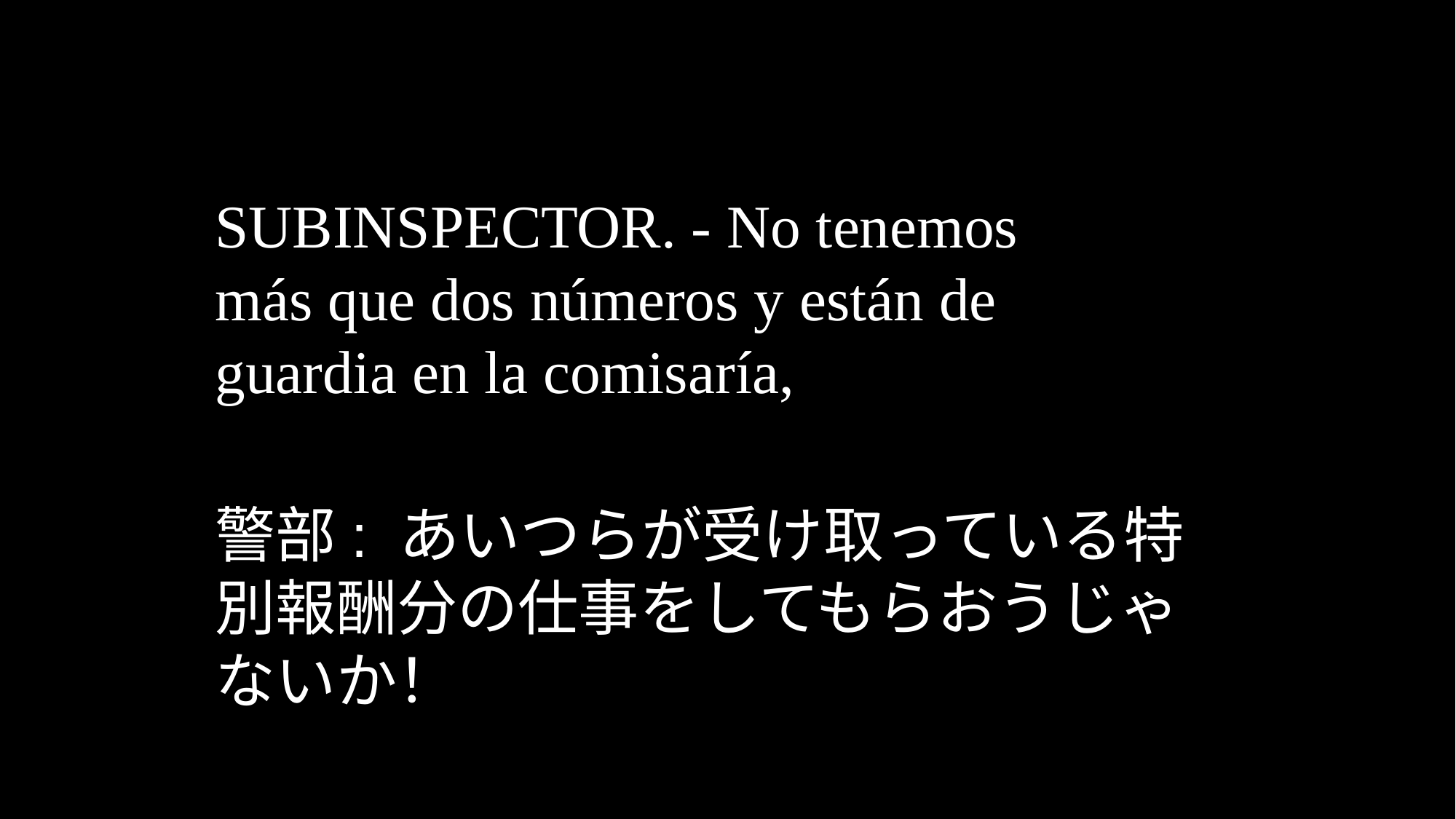

SUBINSPECTOR. - No tenemos más que dos números y están de guardia en la comisaría,

警部: あいつらが受け取っている特別報酬分の仕事をしてもらおうじゃないか！